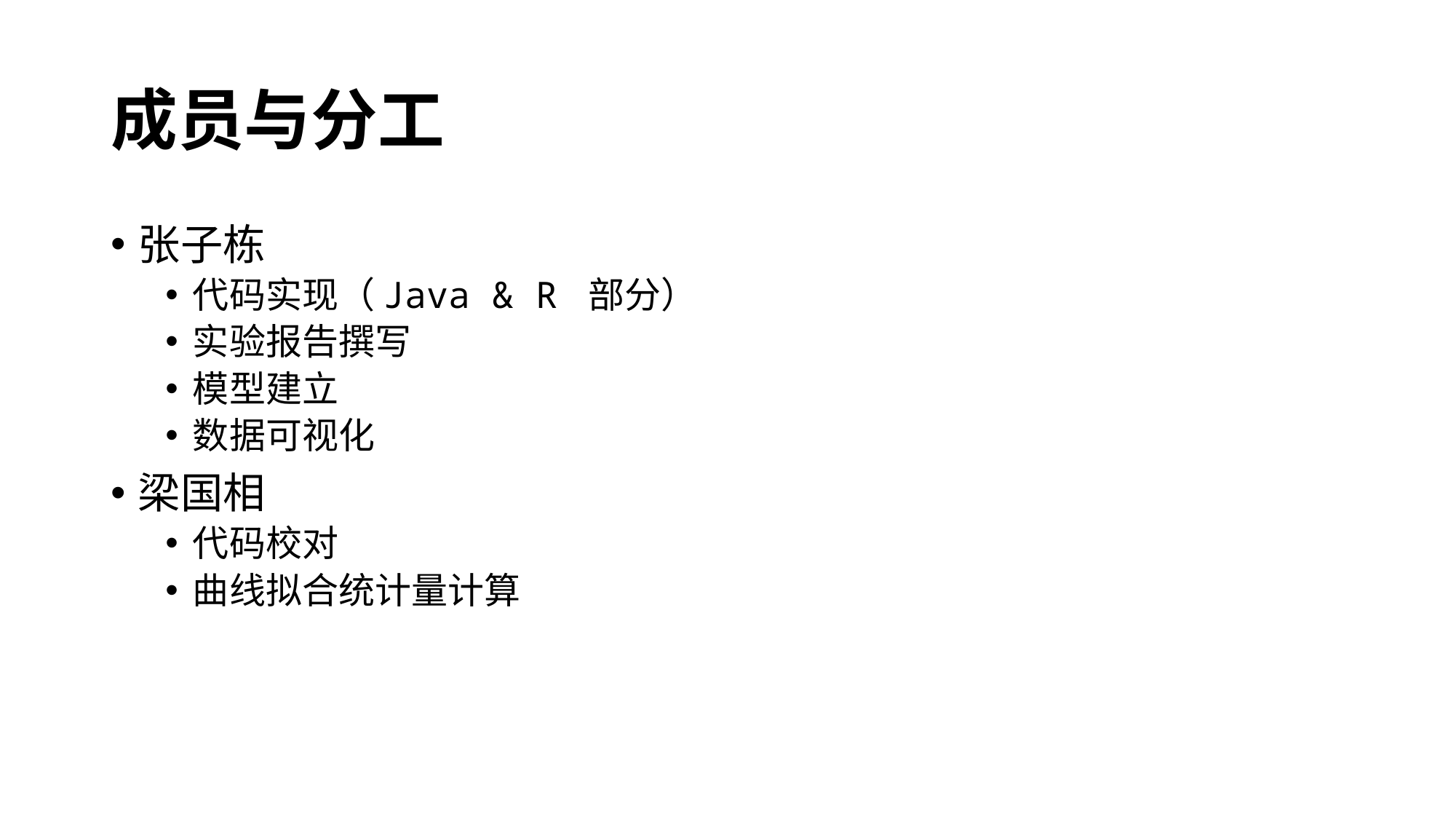

# 成员与分工
张子栋
代码实现（Java & R 部分）
实验报告撰写
模型建立
数据可视化
梁国相
代码校对
曲线拟合统计量计算